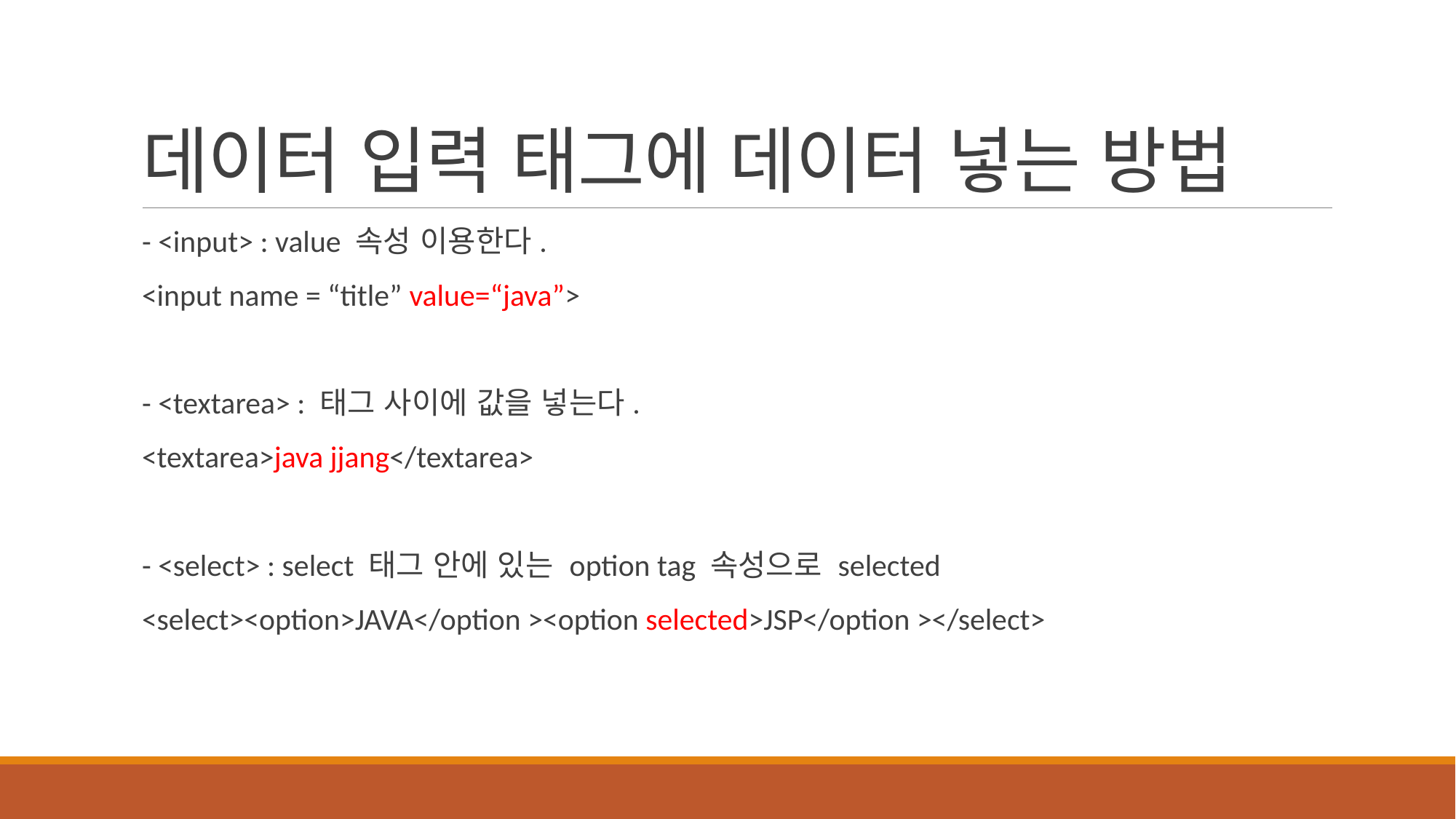

# 데이터 입력 태그에 데이터 넣는 방법
- <input> : value 속성 이용한다.
<input name = “title” value=“java”>

- <textarea> : 태그 사이에 값을 넣는다.
<textarea>java jjang</textarea>

- <select> : select 태그 안에 있는 option tag 속성으로 selected
<select><option>JAVA</option ><option selected>JSP</option ></select>